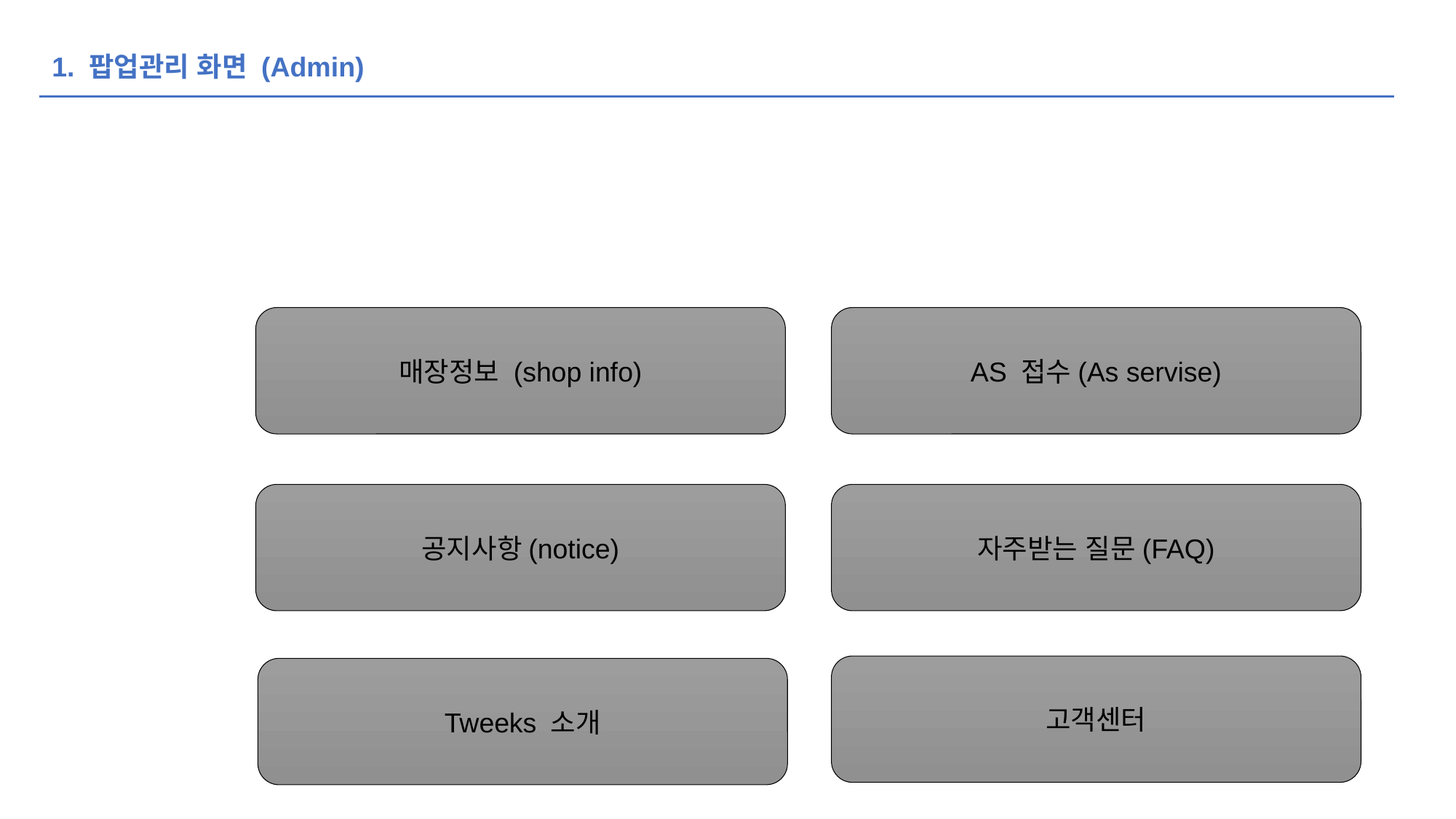

1. 팝업관리 화면 (Admin)
AS 접수(As servise)
매장정보 (shop info)
공지사항(notice)
자주받는 질문(FAQ)
고객센터
Tweeks 소개